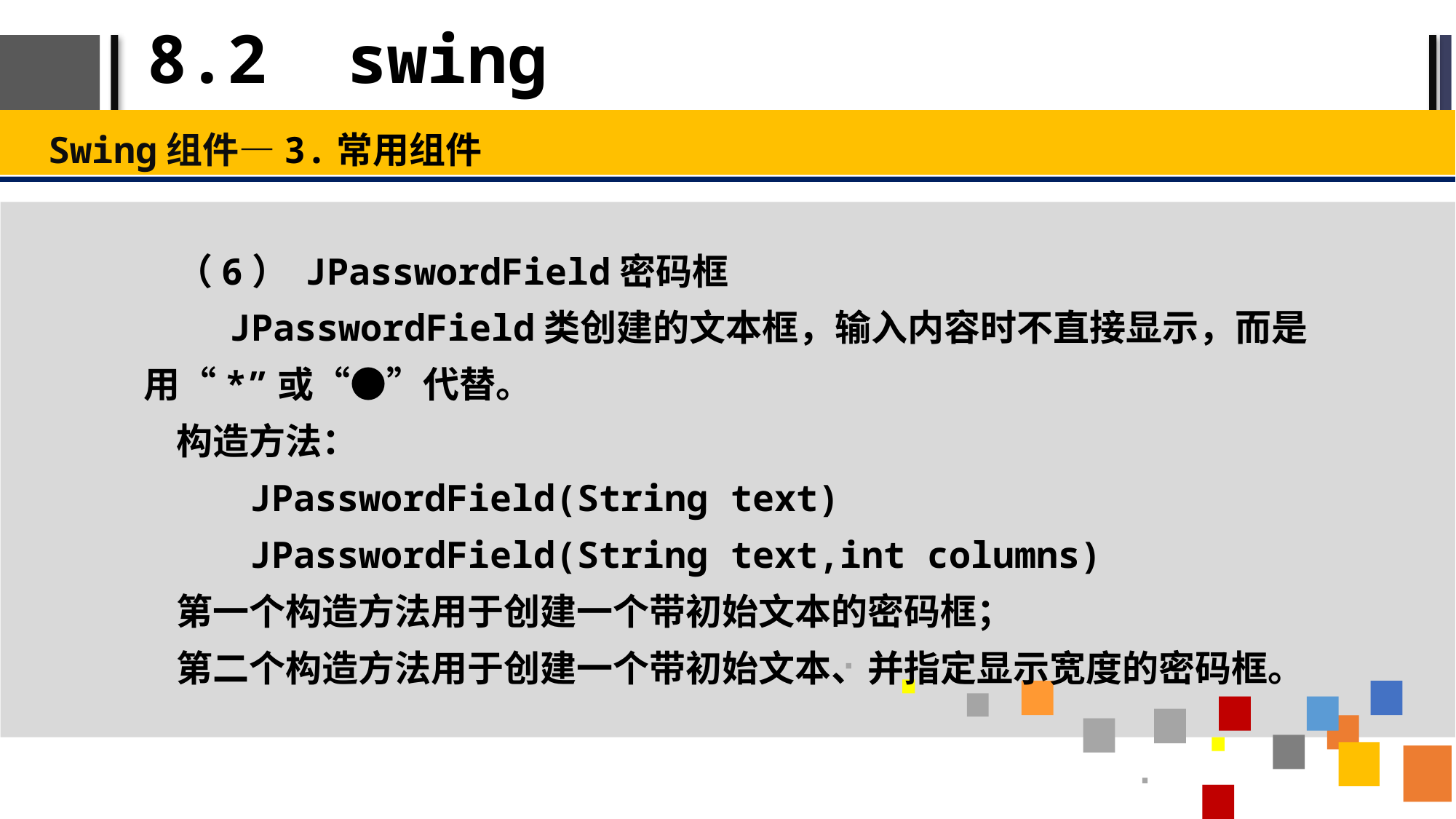

# 8.2  swing

Swing组件—3.常用组件

（6） JPasswordField密码框
JPasswordField类创建的文本框，输入内容时不直接显示，而是用“*”或“●”代替。
构造方法：
JPasswordField(String text)
JPasswordField(String text,int columns)
第一个构造方法用于创建一个带初始文本的密码框；
第二个构造方法用于创建一个带初始文本、并指定显示宽度的密码框。